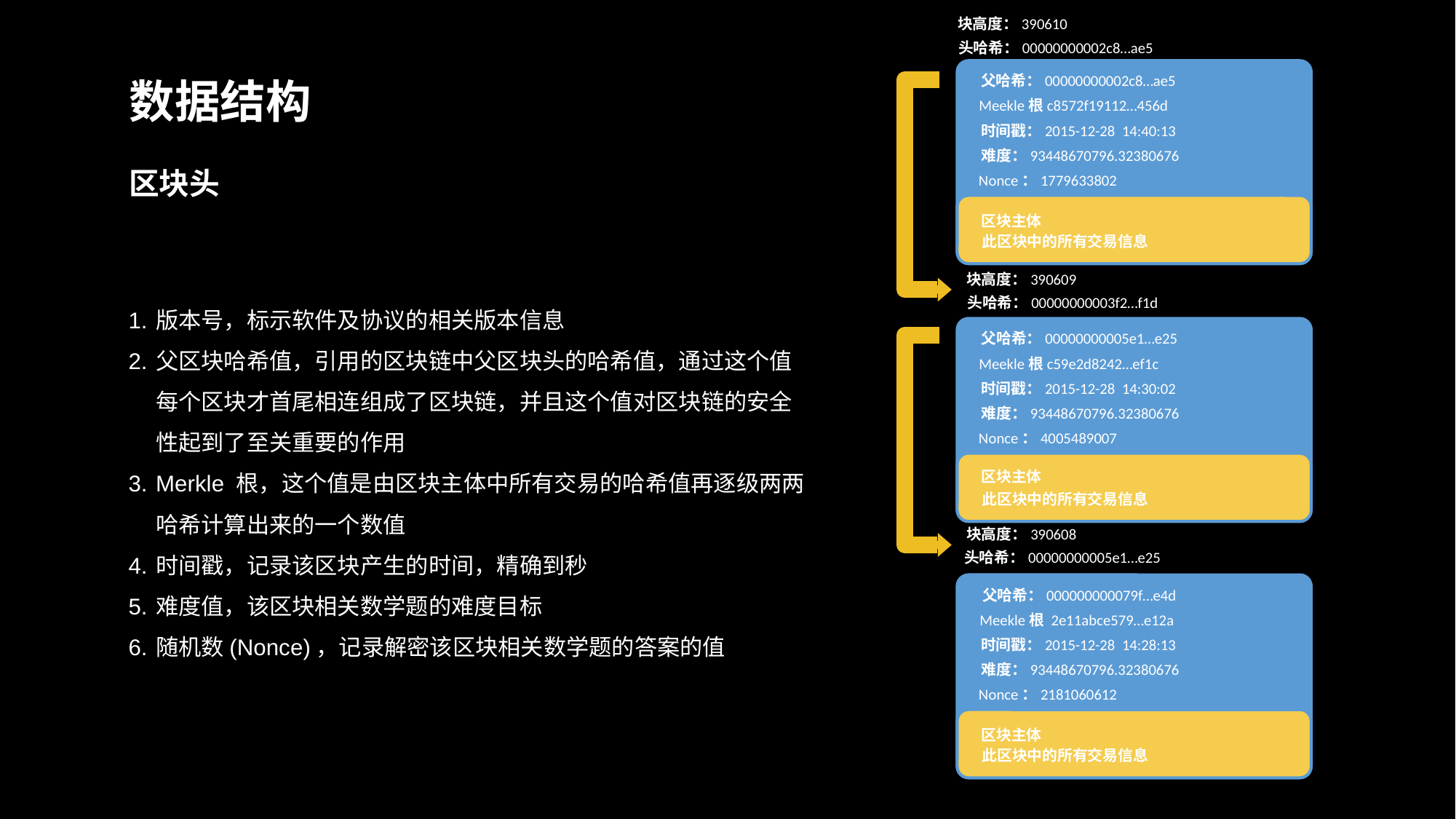

块高度：390610
头哈希：00000000002c8…ae5

父哈希：00000000002c8…ae5
数据结构

Meekle根c8572f19112…456d
时间戳：2015-12-28  14:40:13
难度：93448670796.32380676
区块头
Nonce：1779633802

区块主体
此区块中的所有交易信息
块高度：390609

版本号，标示软件及协议的相关版本信息
父区块哈希值，引用的区块链中父区块头的哈希值，通过这个值每个区块才首尾相连组成了区块链，并且这个值对区块链的安全性起到了至关重要的作用
Merkle 根，这个值是由区块主体中所有交易的哈希值再逐级两两哈希计算出来的一个数值
时间戳，记录该区块产生的时间，精确到秒
难度值，该区块相关数学题的难度目标
随机数(Nonce)，记录解密该区块相关数学题的答案的值
头哈希：00000000003f2…f1d

父哈希：00000000005e1…e25

Meekle根c59e2d8242…ef1c
时间戳：2015-12-28  14:30:02
难度：93448670796.32380676
Nonce：4005489007

区块主体
此区块中的所有交易信息
块高度：390608

头哈希：00000000005e1…e25

父哈希：000000000079f…e4d
Meekle根 2e11abce579…e12a
时间戳：2015-12-28  14:28:13
难度：93448670796.32380676
Nonce：2181060612

区块主体
此区块中的所有交易信息